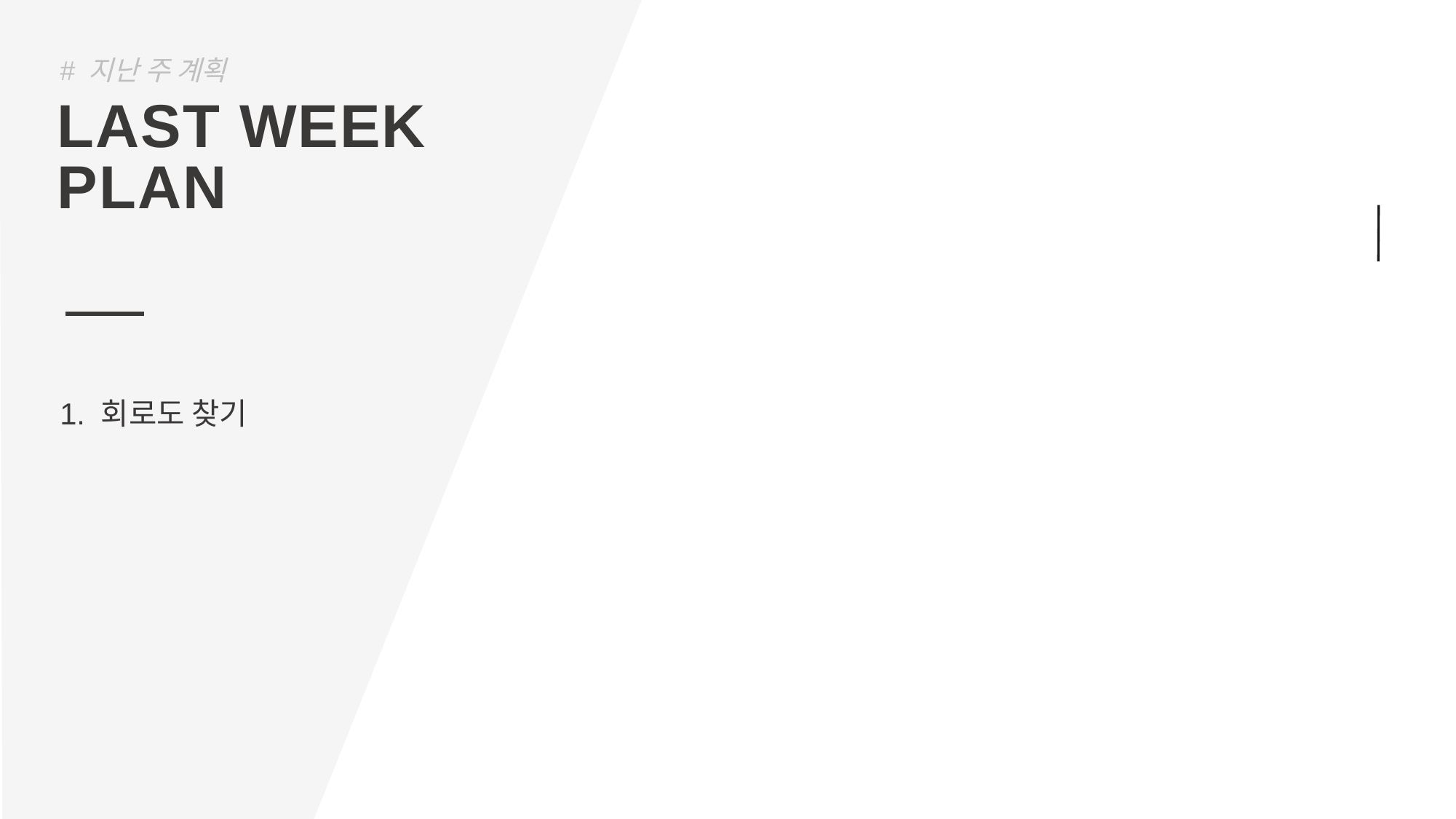

# 지난 주 계획
LAST WEEK
PLAN
3

회로도 찾기